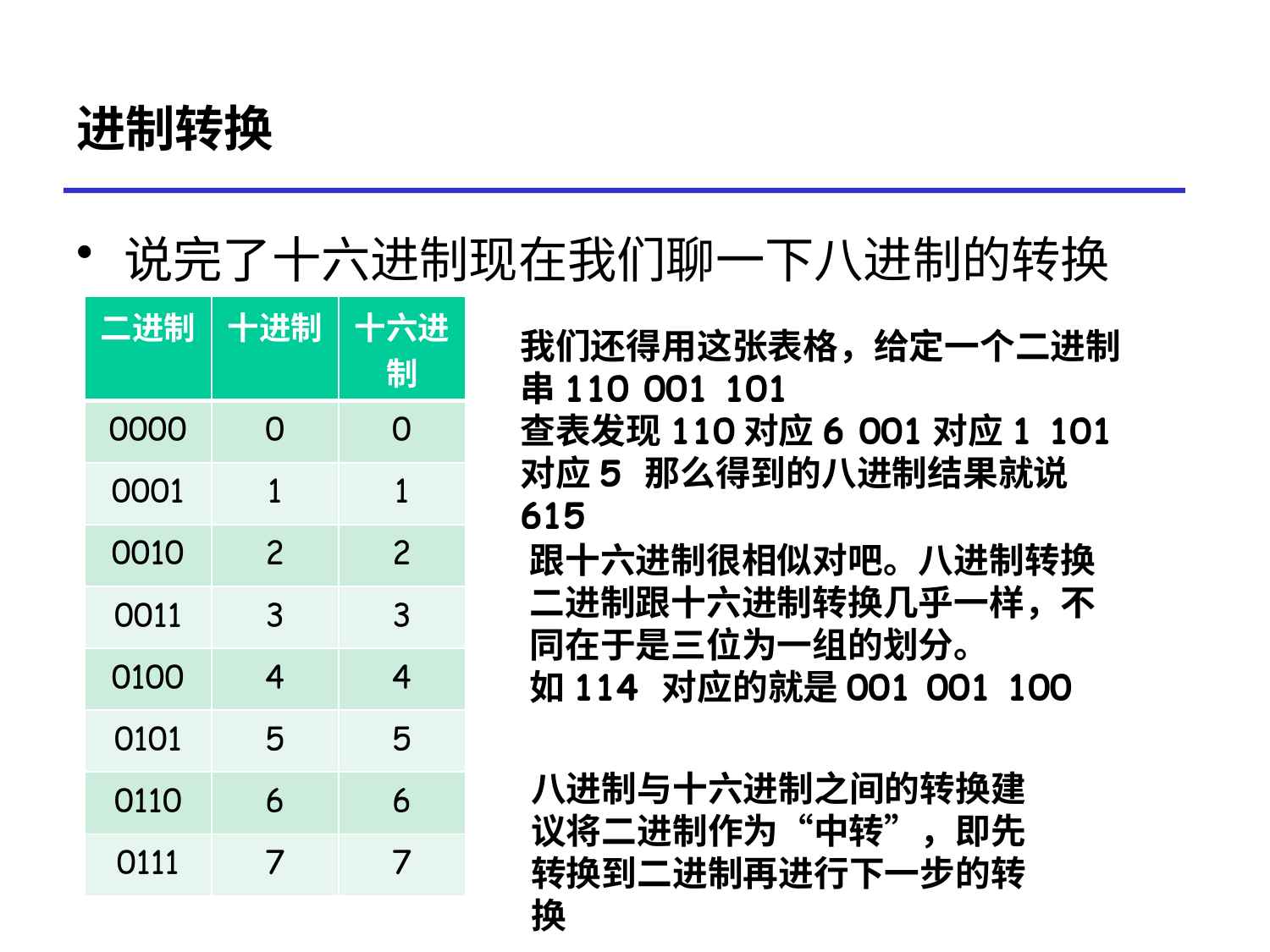

# 进制转换
说完了十六进制现在我们聊一下八进制的转换

| 二进制 | 十进制 | 十六进制 |
| --- | --- | --- |
| 0000 | 0 | 0 |
| 0001 | 1 | 1 |
| 0010 | 2 | 2 |
| 0011 | 3 | 3 |
| 0100 | 4 | 4 |
| 0101 | 5 | 5 |
| 0110 | 6 | 6 |
| 0111 | 7 | 7 |
我们还得用这张表格，给定一个二进制串110 001 101
查表发现110对应6 001对应1 101对应5 那么得到的八进制结果就说615
跟十六进制很相似对吧。八进制转换二进制跟十六进制转换几乎一样，不同在于是三位为一组的划分。
如114 对应的就是001 001 100
八进制与十六进制之间的转换建议将二进制作为“中转”，即先转换到二进制再进行下一步的转换
13